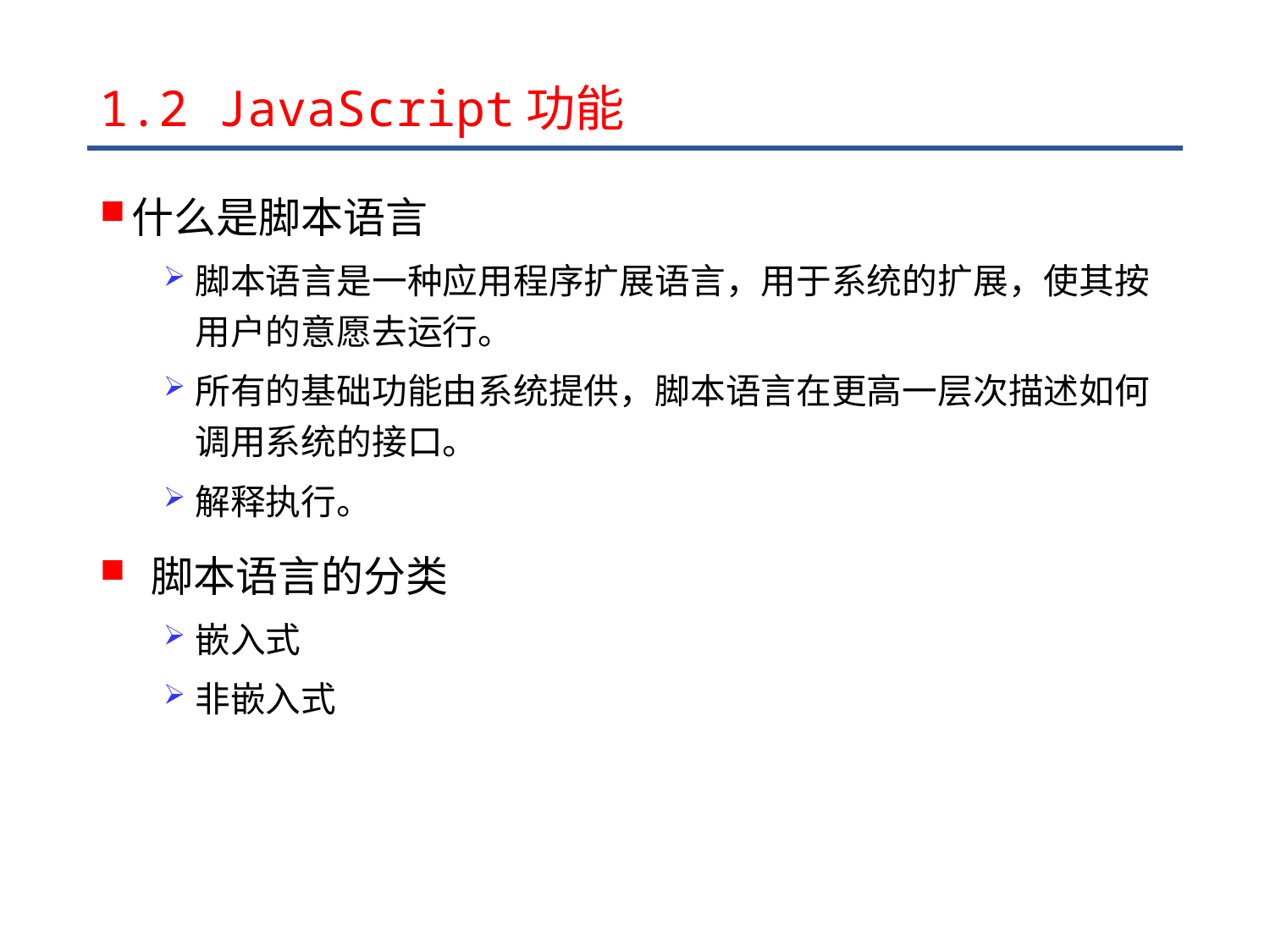

1.2 JavaScript功能
什么是脚本语言
脚本语言是一种应用程序扩展语言，用于系统的扩展，使其按用户的意愿去运行。
所有的基础功能由系统提供，脚本语言在更高一层次描述如何调用系统的接口。
解释执行。
 脚本语言的分类
嵌入式
非嵌入式